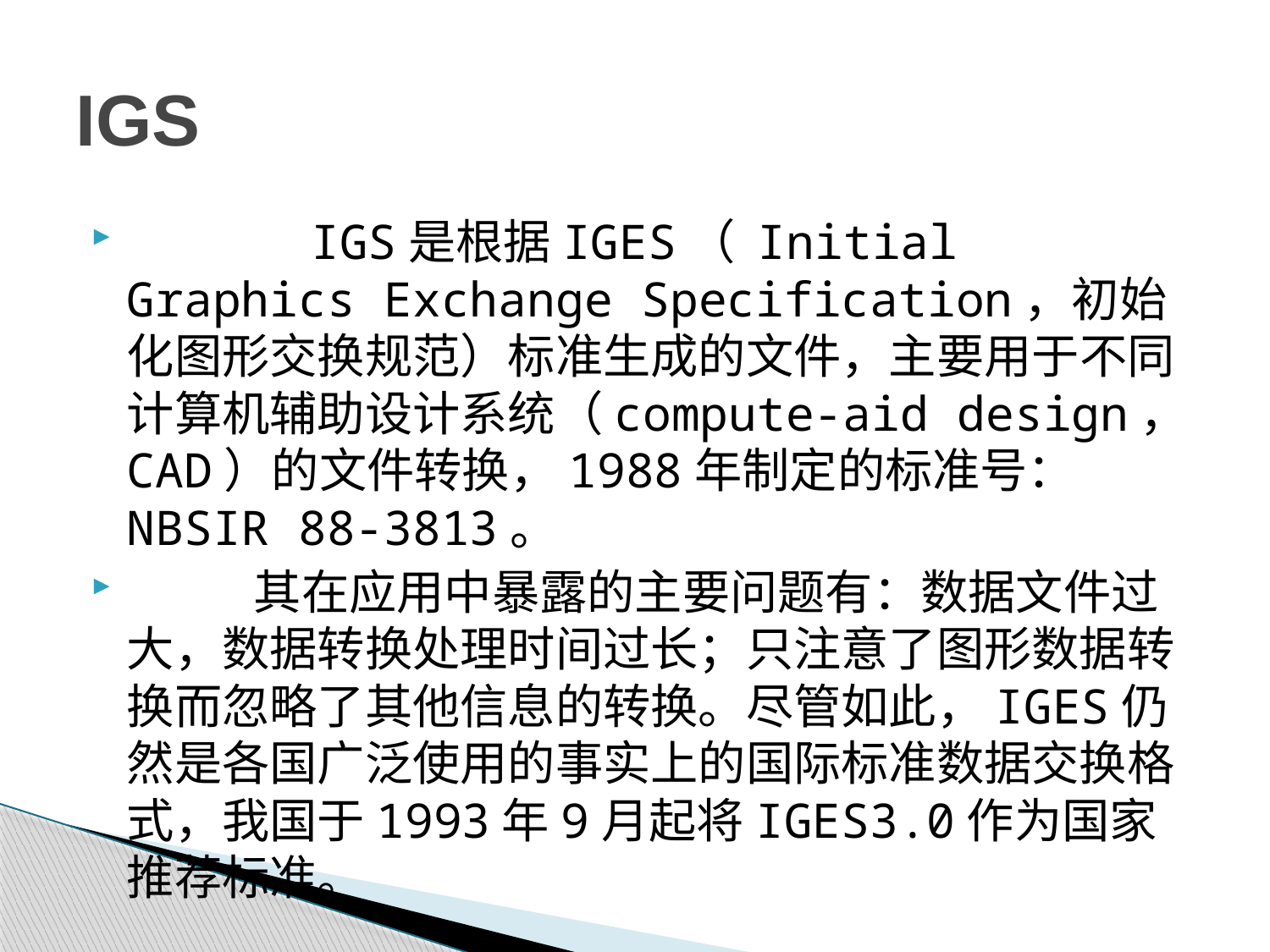

# IGS
	  IGS是根据IGES（ Initial Graphics Exchange Specification，初始化图形交换规范）标准生成的文件，主要用于不同计算机辅助设计系统（compute-aid design，CAD）的文件转换，1988年制定的标准号： NBSIR 88-3813。
	其在应用中暴露的主要问题有：数据文件过大，数据转换处理时间过长；只注意了图形数据转换而忽略了其他信息的转换。尽管如此，IGES仍然是各国广泛使用的事实上的国际标准数据交换格式，我国于1993年9月起将IGES3.0作为国家推荐标准。